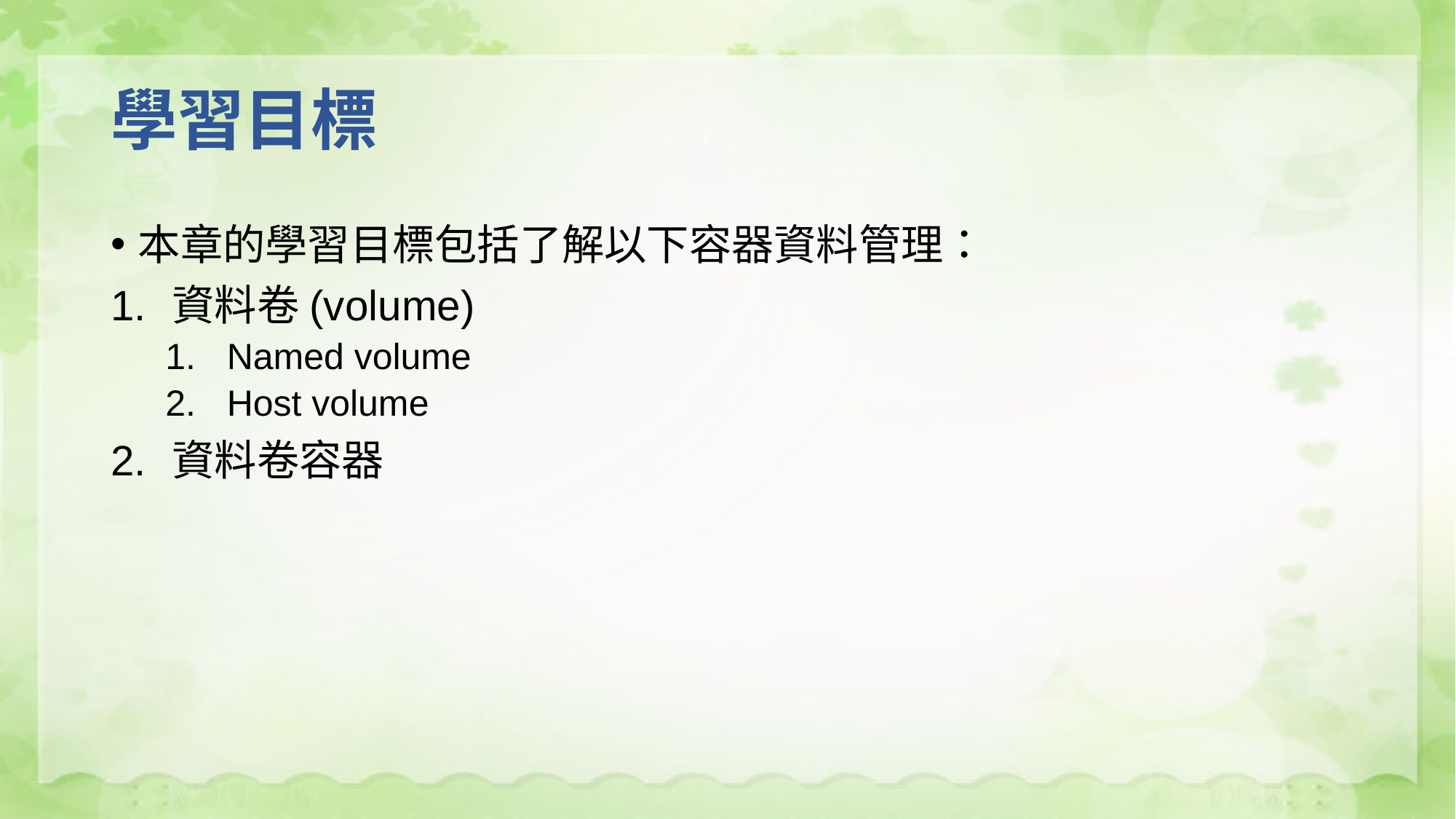

# 學習目標
本章的學習目標包括了解以下容器資料管理：
資料卷(volume)
Named volume
Host volume
資料卷容器